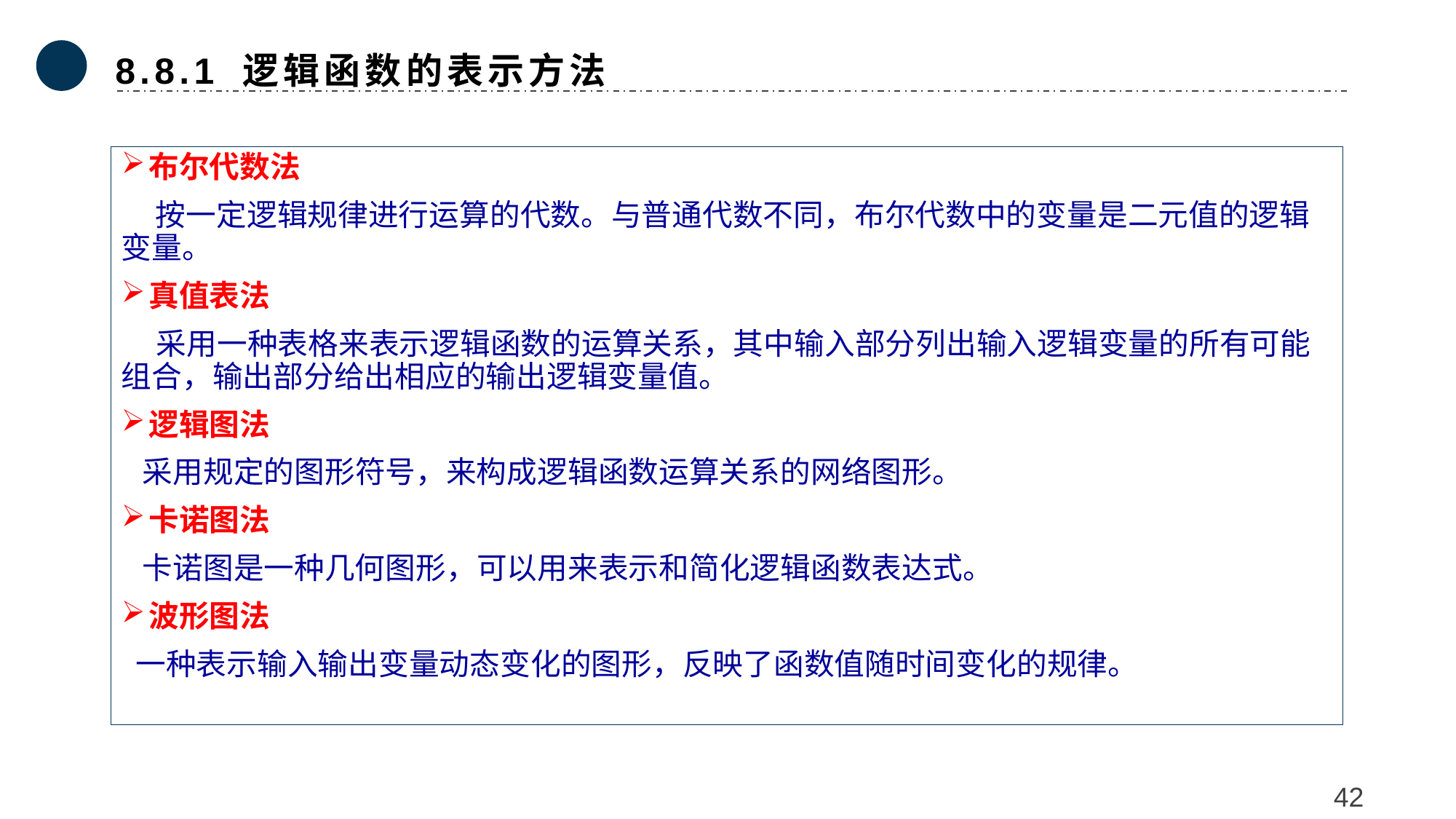

8.8.1 逻辑函数的表示方法

布尔代数法
    按一定逻辑规律进行运算的代数。与普通代数不同，布尔代数中的变量是二元值的逻辑变量。
真值表法
    采用一种表格来表示逻辑函数的运算关系，其中输入部分列出输入逻辑变量的所有可能组合，输出部分给出相应的输出逻辑变量值。
逻辑图法
  采用规定的图形符号，来构成逻辑函数运算关系的网络图形。
卡诺图法
  卡诺图是一种几何图形，可以用来表示和简化逻辑函数表达式。
波形图法
 一种表示输入输出变量动态变化的图形，反映了函数值随时间变化的规律。